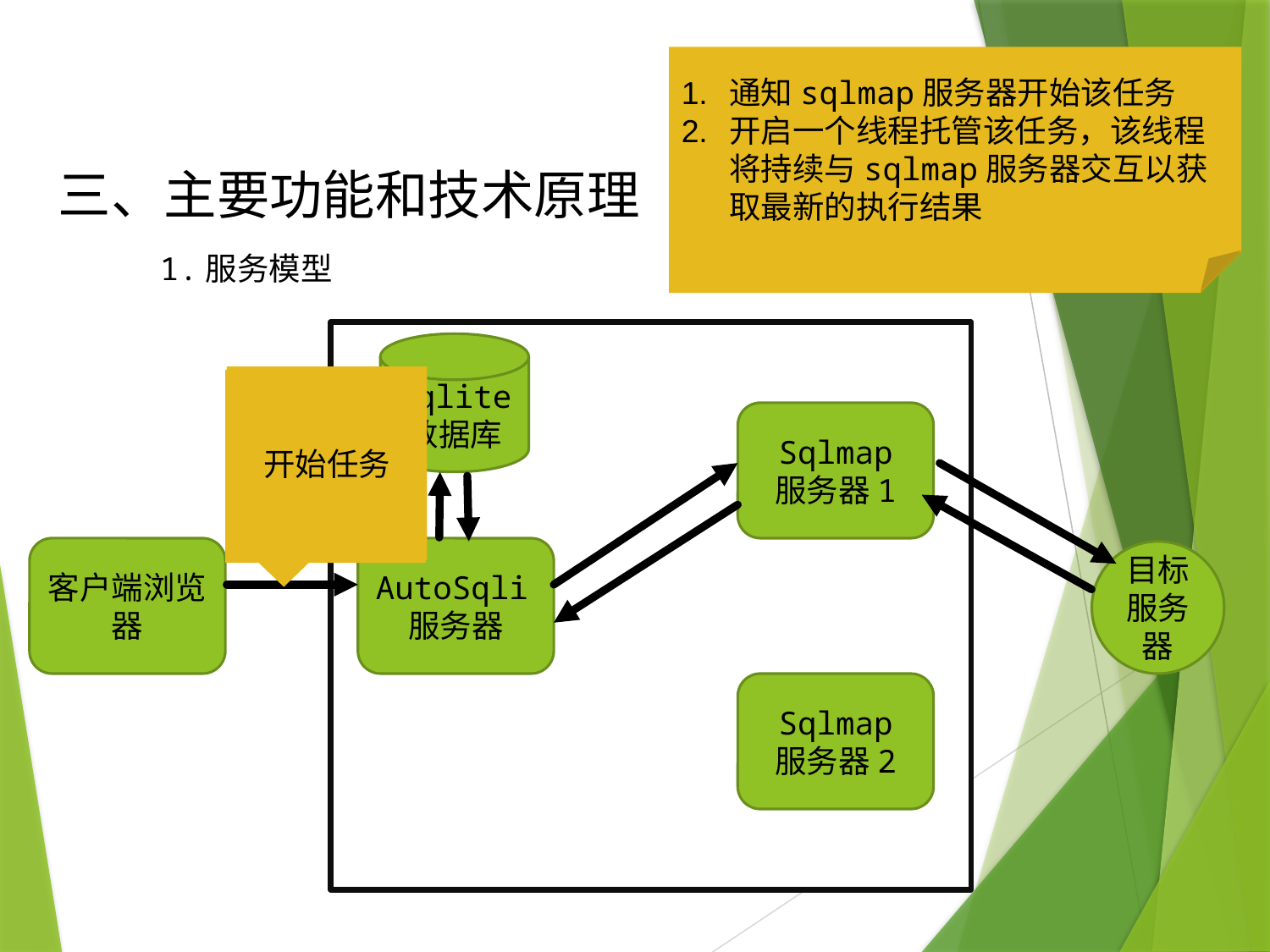

通知sqlmap服务器开始该任务
开启一个线程托管该任务，该线程将持续与sqlmap服务器交互以获取最新的执行结果
检查数据库，获得一个较空闲的sqlmap服务器
将用户的请求发送给sqlmap服务器，并写入数据库，等待用户开始任务
三、主要功能和技术原理
1.服务模型

sqlite
数据库
开始任务
建立任务请求（目标网址、参数）
Sqlmap
服务器1
AutoSqli服务器
客户端浏览器
目标服务器
Sqlmap
服务器2